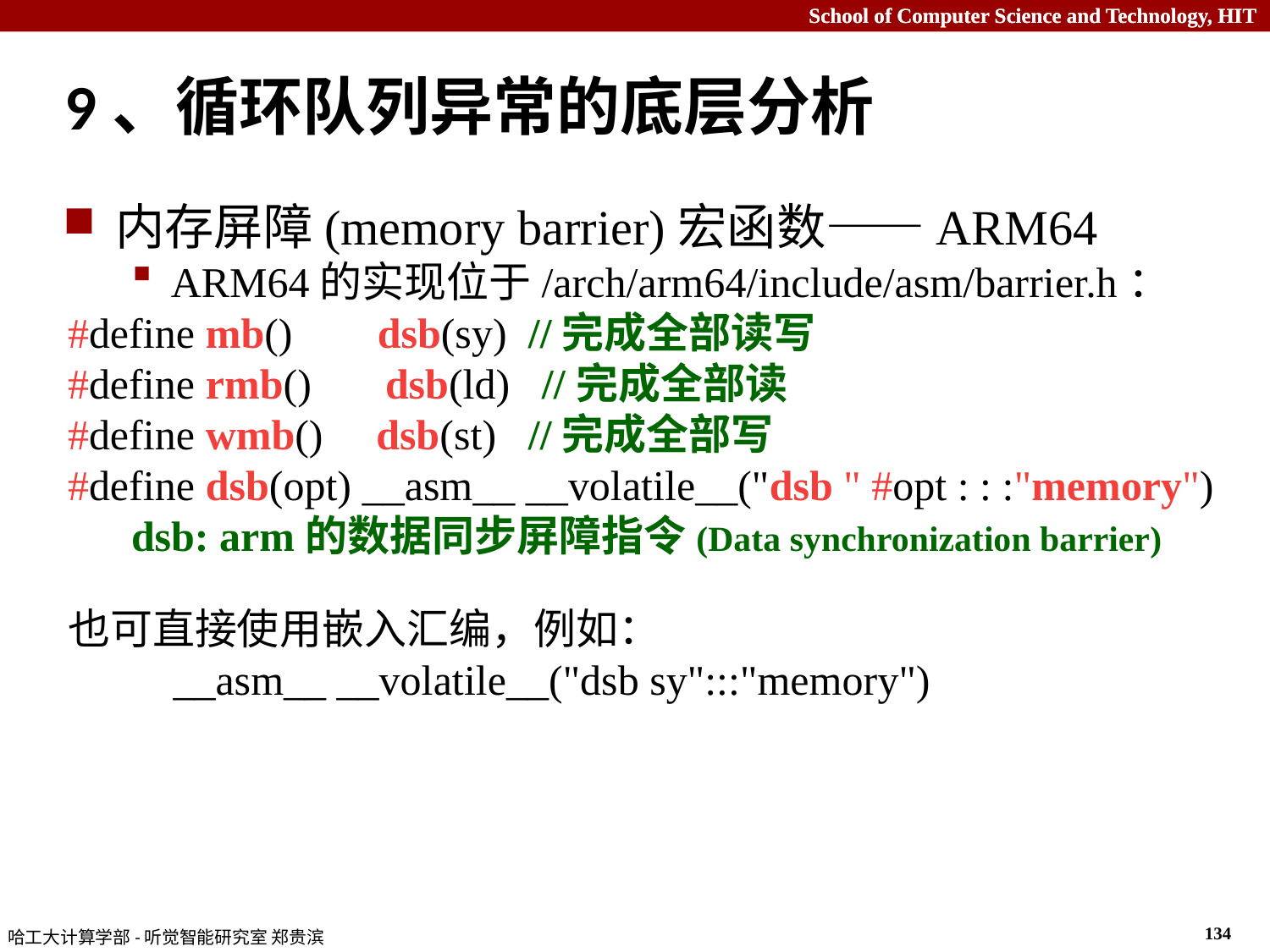

# 9、循环队列异常的底层分析
内存屏障(memory barrier)宏函数——ARM64
ARM64的实现位于/arch/arm64/include/asm/barrier.h：
#define mb()        dsb(sy)  //完成全部读写
#define rmb()	      dsb(ld)   //完成全部读
#define wmb()     dsb(st)   //完成全部写
#define dsb(opt) __asm__ __volatile__("dsb " #opt : : :"memory")
      dsb: arm的数据同步屏障指令(Data synchronization barrier)

也可直接使用嵌入汇编，例如：
          __asm__ __volatile__("dsb sy":::"memory")